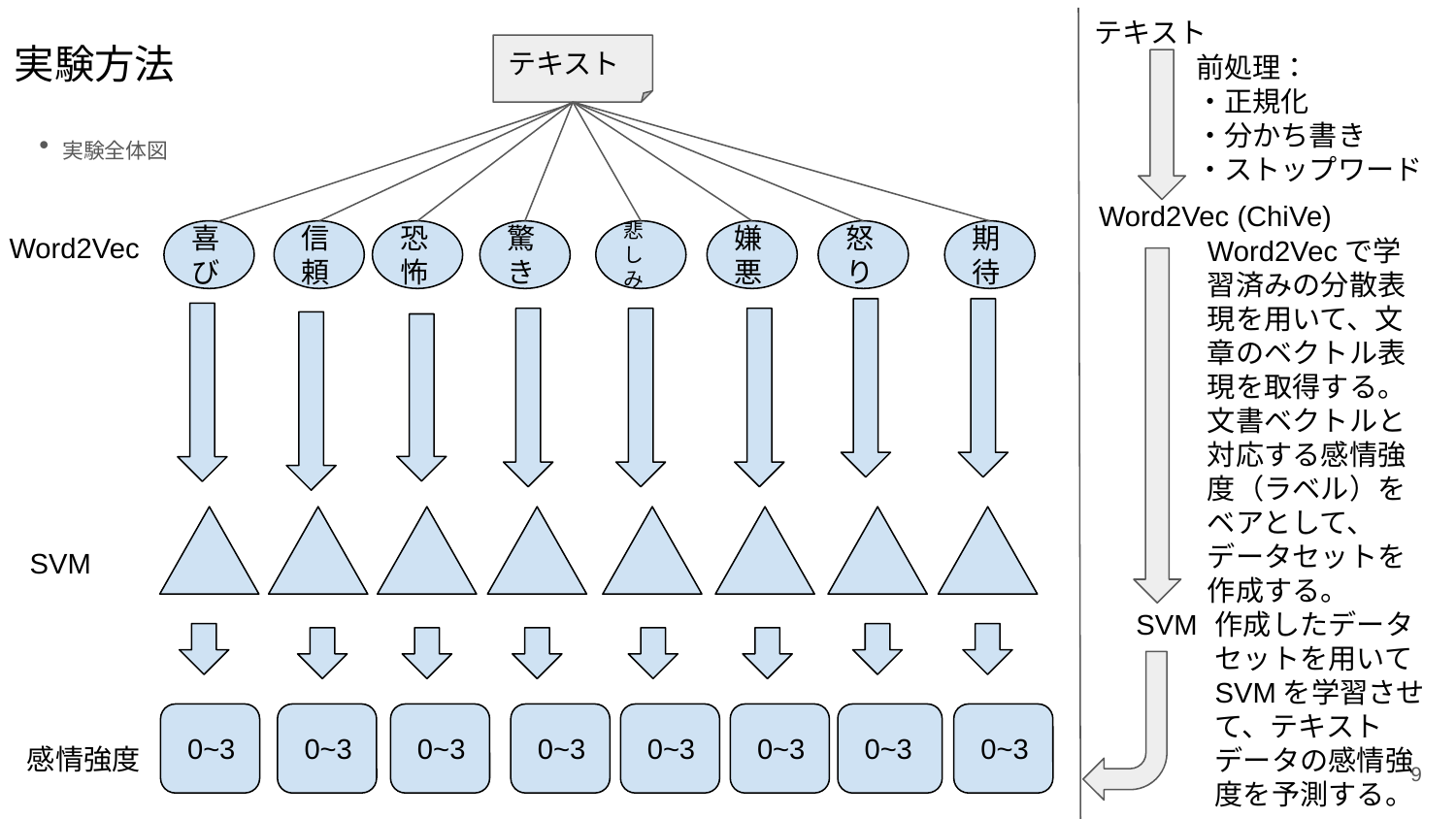

テキスト

# 実験方法
テキスト
前処理：
・正規化
・分かち書き
・ストップワード

・実験全体図
Word2Vec (ChiVe)

Word2Vec
Word2Vecで学習済みの分散表現を用いて、文章のベクトル表現を取得する。文書ベクトルと対応する感情強度（ラベル）をベアとして、データセットを作成する。
喜び
信頼
恐怖
驚き
悲しみ
嫌悪
怒り
期待

SVM
SVM
作成したデータセットを用いてSVMを学習させて、テキストデータの感情強度を予測する。

 0~3
 0~3
 0~3
 0~3
 0~3
 0~3
 0~3
 0~3
感情強度
9